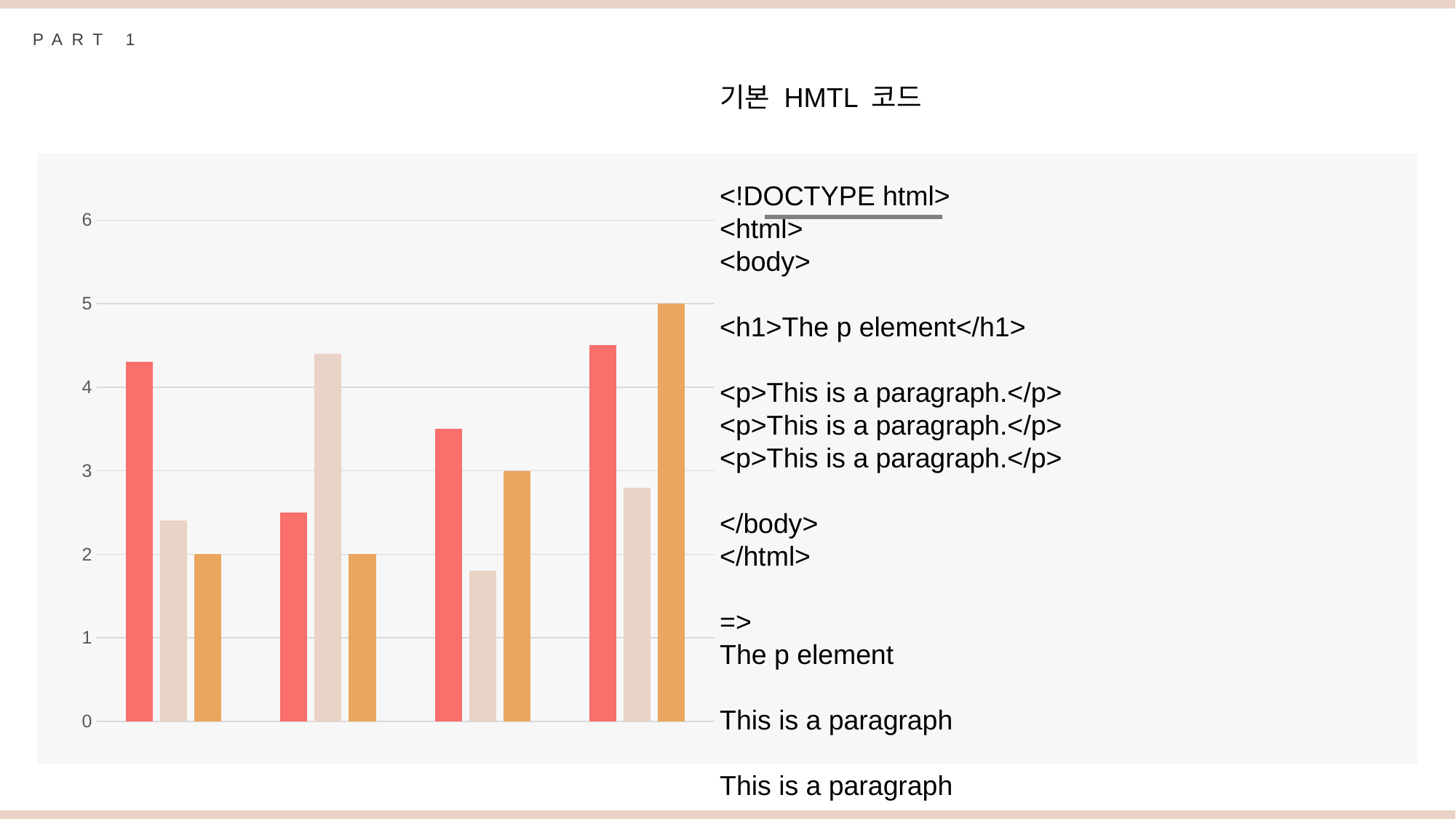

PART 1

기본 HMTL 코드

<!DOCTYPE html>
<html>
<body>

<h1>The p element</h1>

<p>This is a paragraph.</p>
<p>This is a paragraph.</p>
<p>This is a paragraph.</p>

</body>
</html>

=>
The p element

This is a paragraph

This is a paragraph

This is a paragraph

### Chart

| Category | 계열 1 | 계열 2 | 계열 3 |
|---|---|---|---|
| 항목 1 | 4.3 | 2.4 | 2.0 |
| 항목 2 | 2.5 | 4.4 | 2.0 |
| 항목 3 | 3.5 | 1.8 | 3.0 |
| 항목 4 | 4.5 | 2.8 | 5.0 |